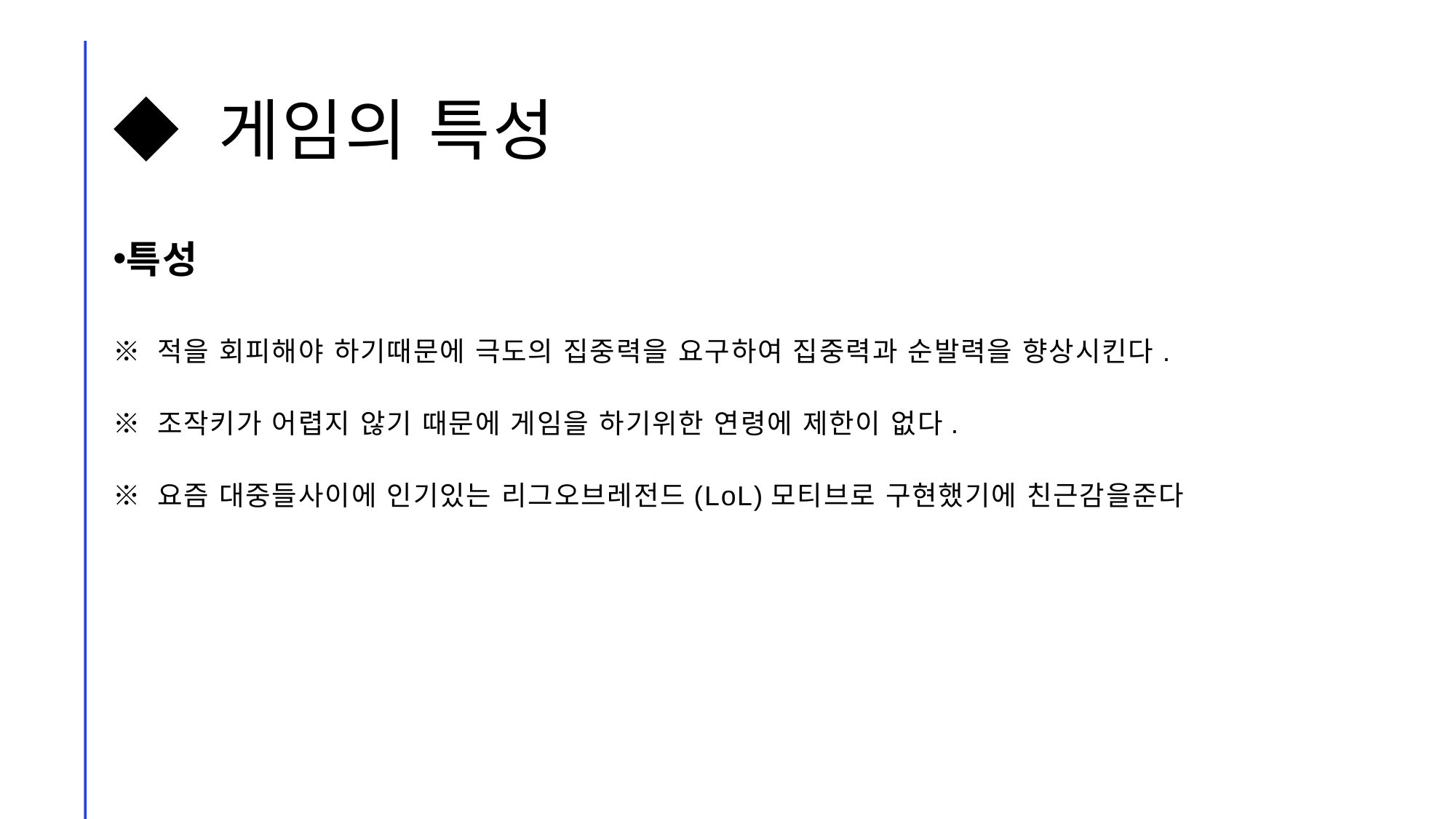

# ◆ 게임의 특성
특성

※ 적을 회피해야 하기때문에 극도의 집중력을 요구하여 집중력과 순발력을 향상시킨다.

※ 조작키가 어렵지 않기 때문에 게임을 하기위한 연령에 제한이 없다.

※ 요즘 대중들사이에 인기있는 리그오브레전드(LoL)모티브로 구현했기에 친근감을준다